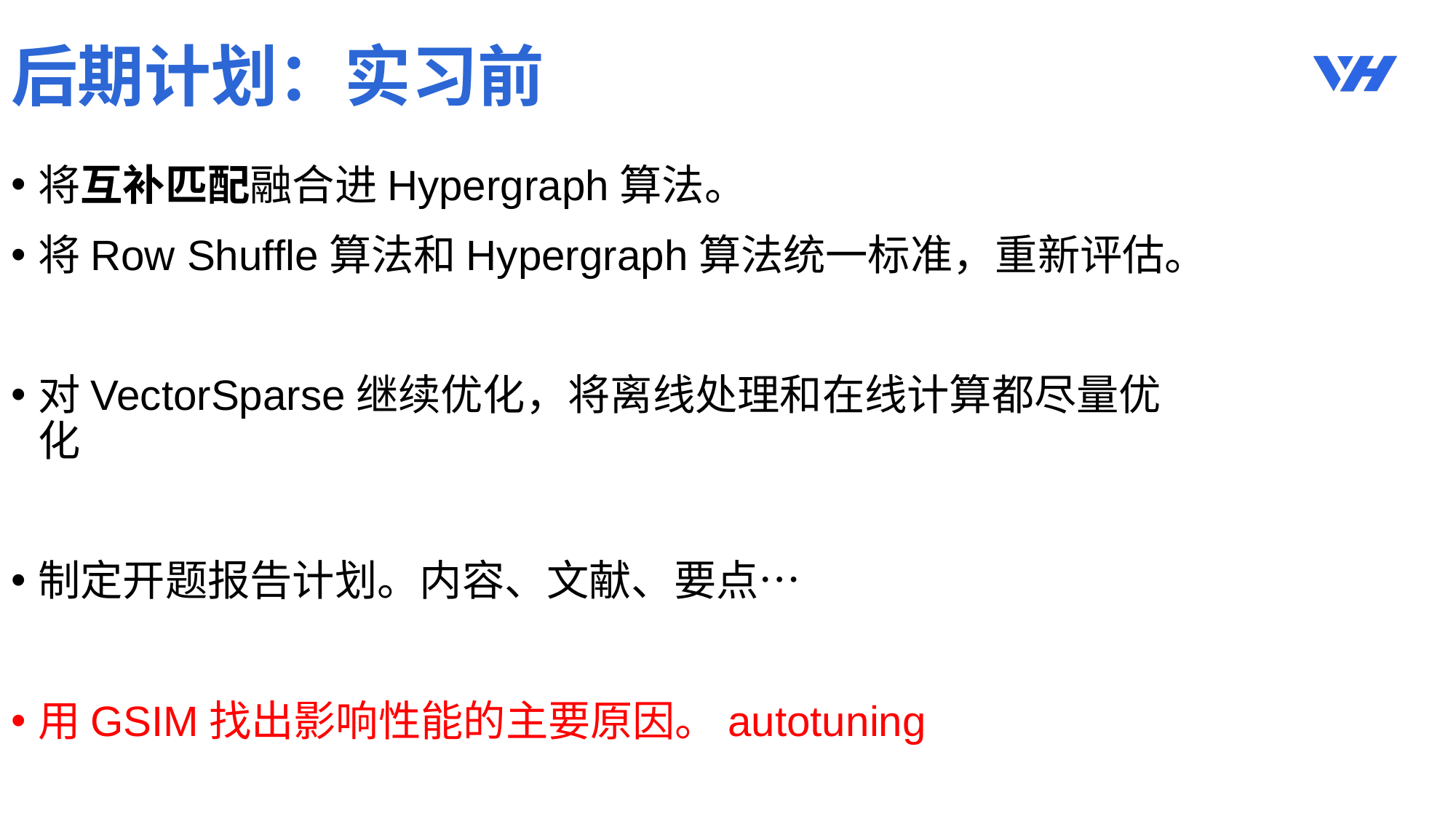

# 后期计划：实习前
将互补匹配融合进Hypergraph算法。
将Row Shuffle算法和Hypergraph算法统一标准，重新评估。

对VectorSparse继续优化，将离线处理和在线计算都尽量优化

制定开题报告计划。内容、文献、要点…

用GSIM找出影响性能的主要原因。autotuning